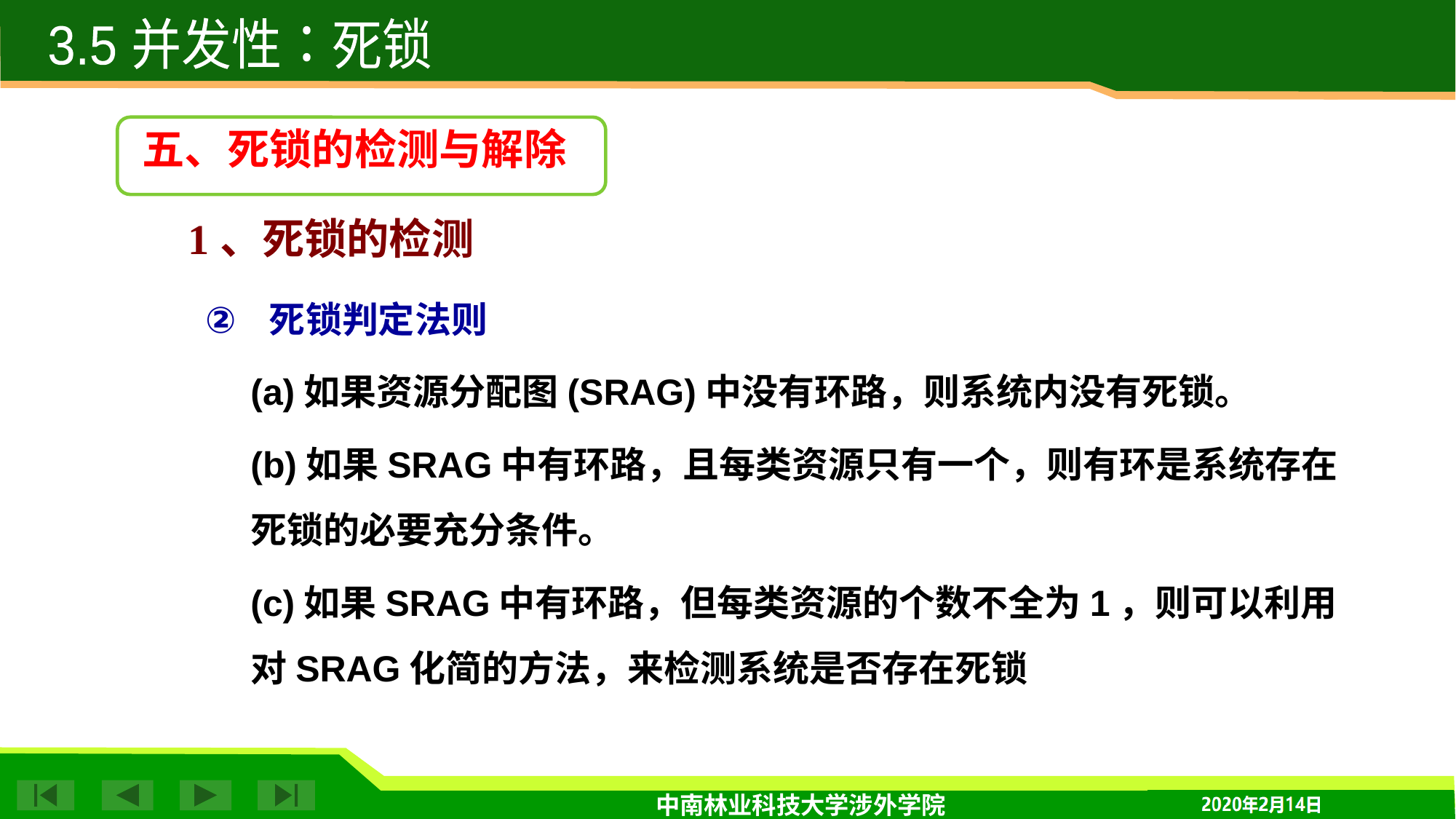

3.5 并发性：死锁

五、死锁的检测与解除
1、死锁的检测
死锁判定法则
(a)如果资源分配图(SRAG)中没有环路，则系统内没有死锁。
(b)如果SRAG中有环路，且每类资源只有一个，则有环是系统存在死锁的必要充分条件。
(c)如果SRAG中有环路，但每类资源的个数不全为1，则可以利用对SRAG化简的方法，来检测系统是否存在死锁